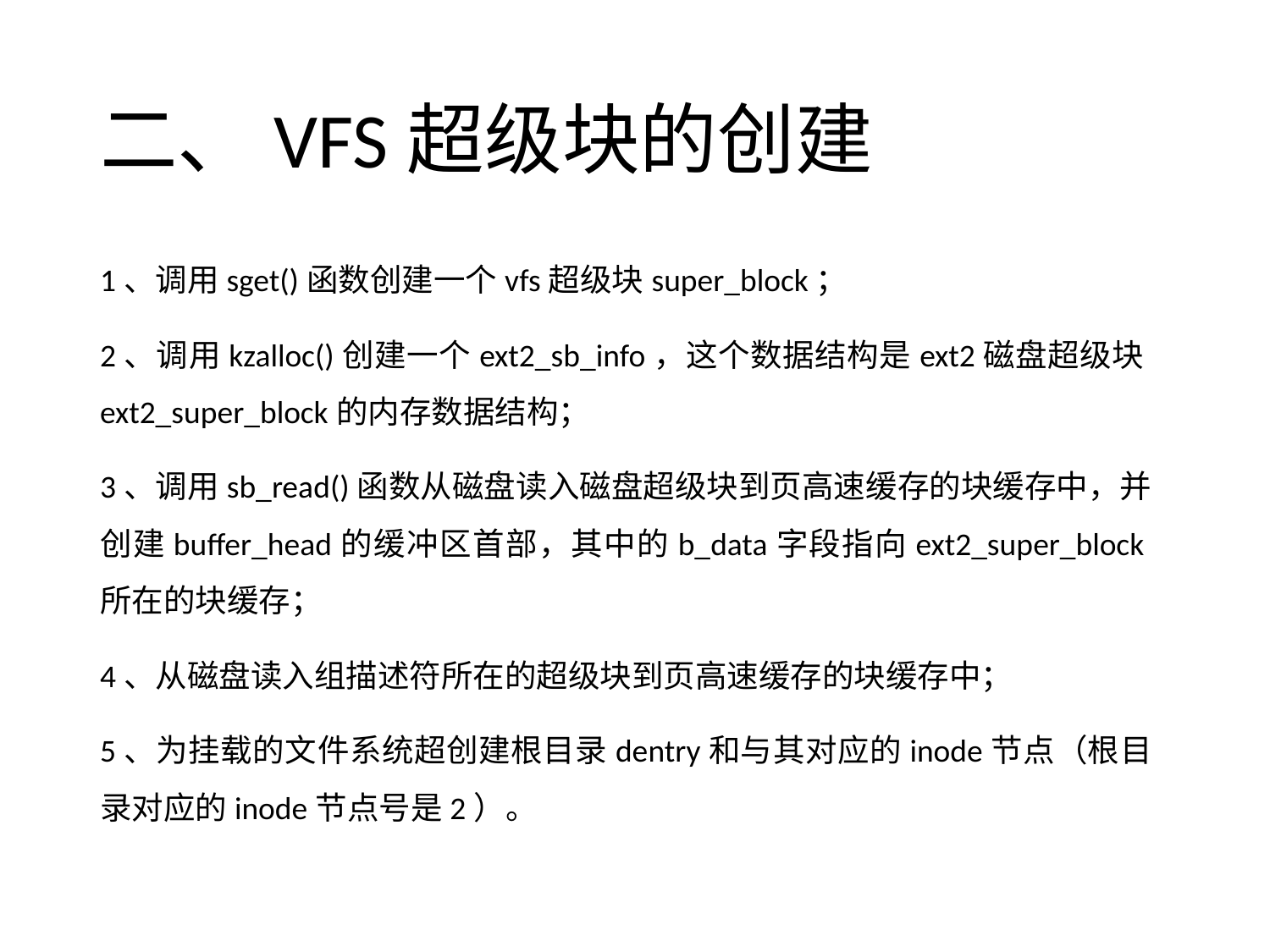

# 二、VFS超级块的创建
1、调用sget()函数创建一个vfs超级块super_block；
2、调用kzalloc()创建一个ext2_sb_info，这个数据结构是ext2磁盘超级块ext2_super_block的内存数据结构；
3、调用sb_read()函数从磁盘读入磁盘超级块到页高速缓存的块缓存中，并创建buffer_head的缓冲区首部，其中的b_data字段指向ext2_super_block所在的块缓存；
4、从磁盘读入组描述符所在的超级块到页高速缓存的块缓存中；
5、为挂载的文件系统超创建根目录dentry和与其对应的inode节点（根目录对应的inode节点号是2）。